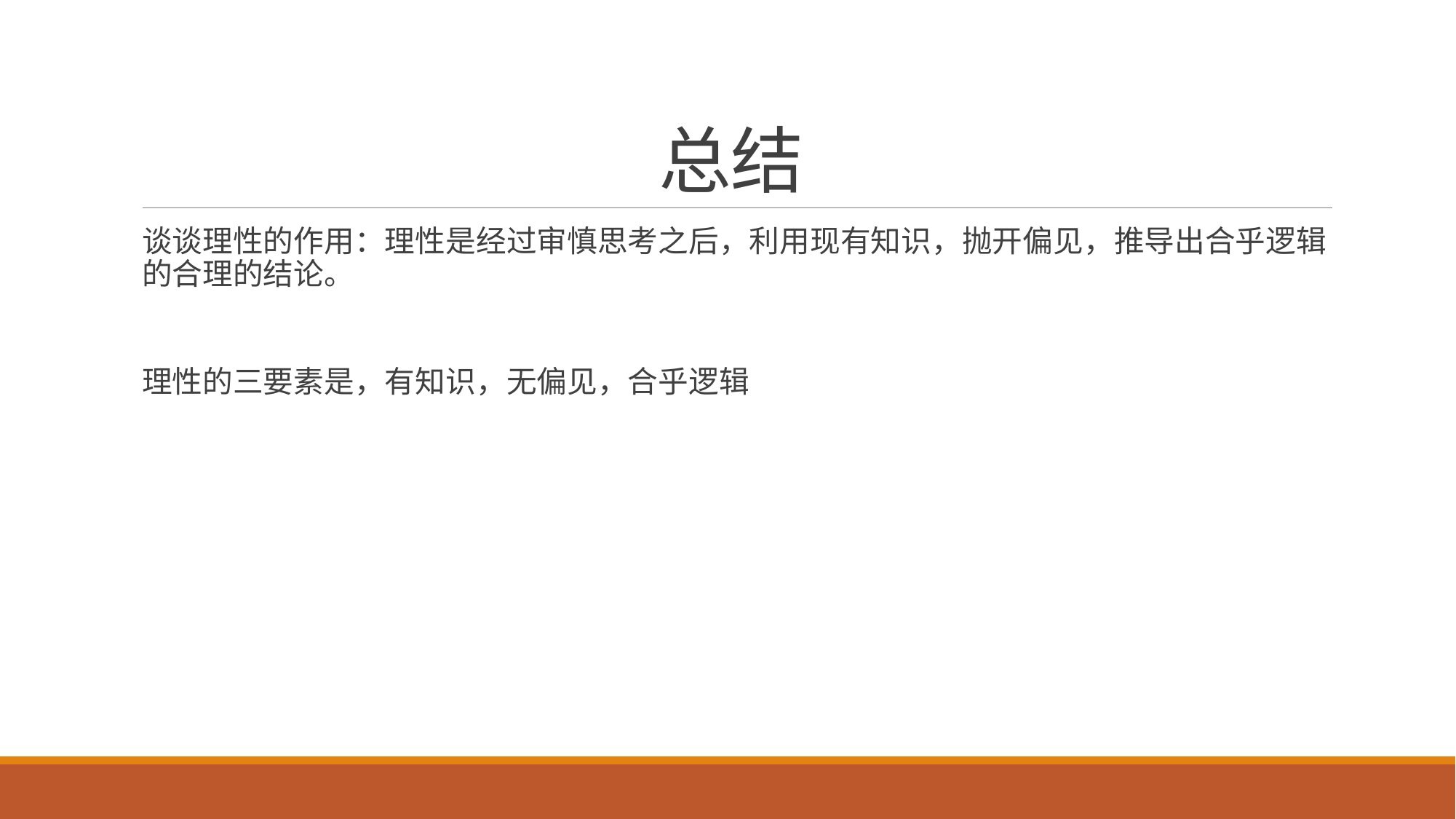

# 总结
谈谈理性的作用：理性是经过审慎思考之后，利用现有知识，抛开偏见，推导出合乎逻辑的合理的结论。

理性的三要素是，有知识，无偏见，合乎逻辑